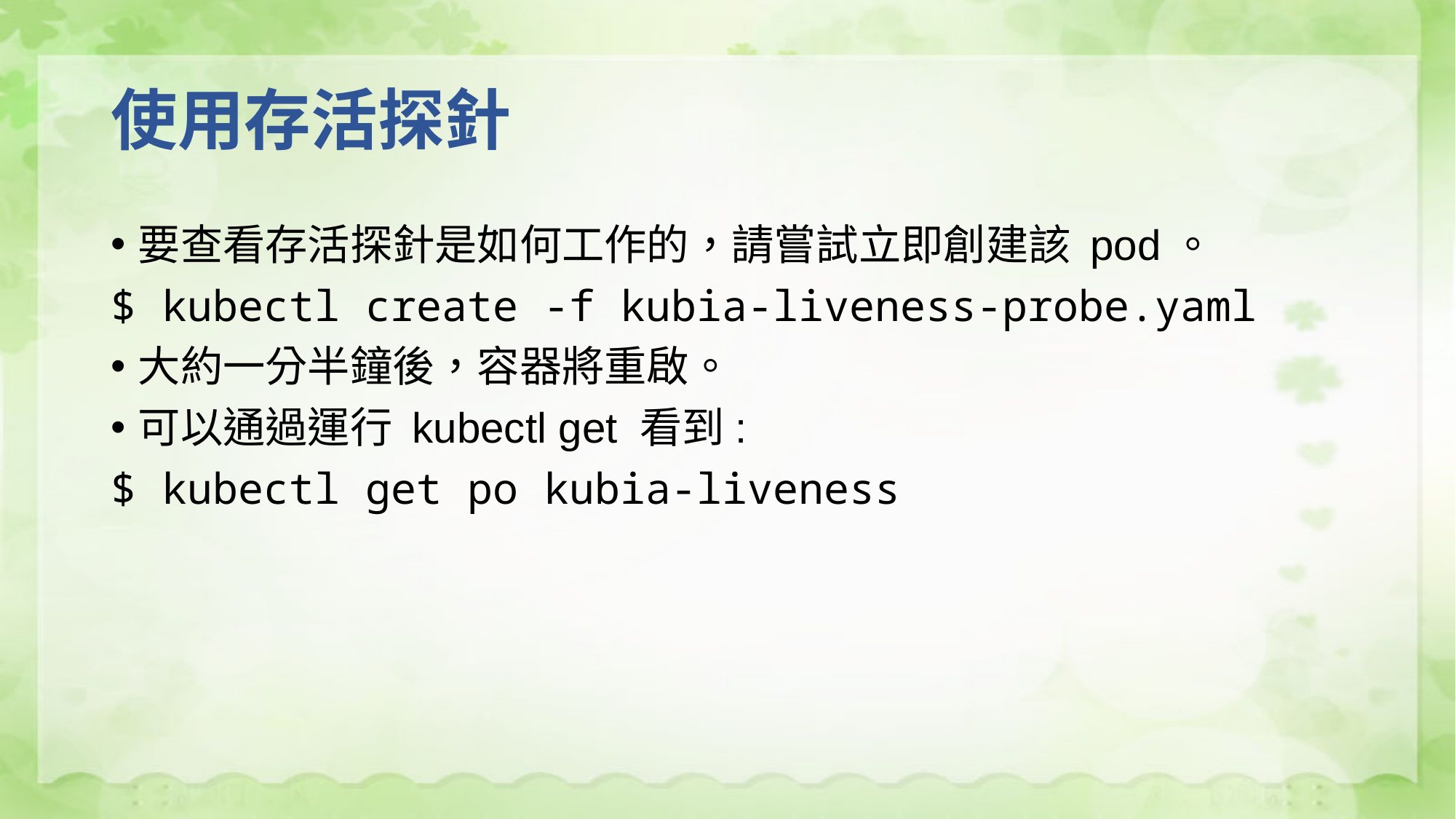

# 使用存活探針
要查看存活探針是如何工作的，請嘗試立即創建該 pod。
$ kubectl create -f kubia-liveness-probe.yaml
大約一分半鐘後，容器將重啟。
可以通過運行 kubectl get 看到:
$ kubectl get po kubia-liveness